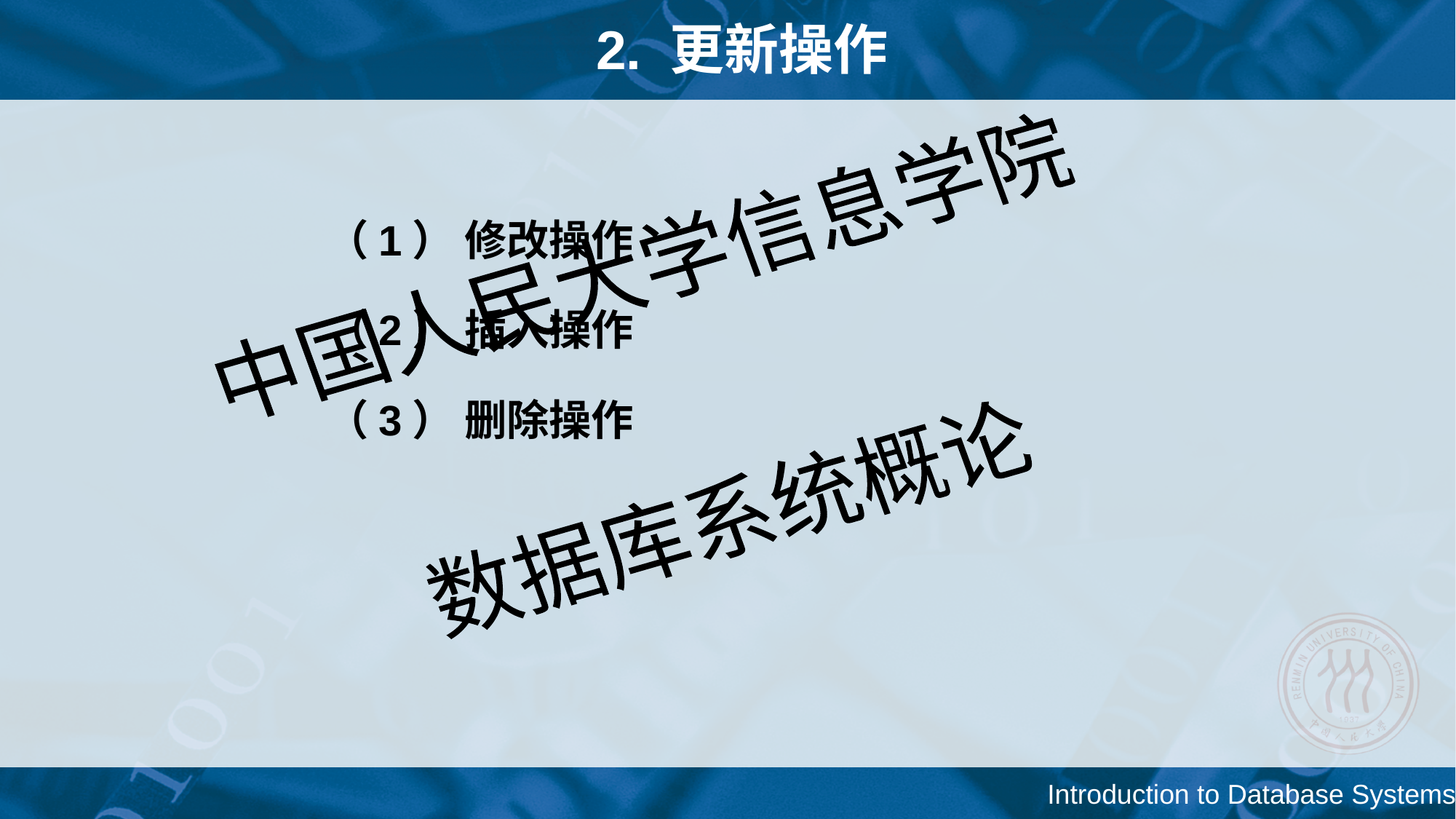

# 2. 更新操作
（1） 修改操作
（2） 插入操作
（3） 删除操作